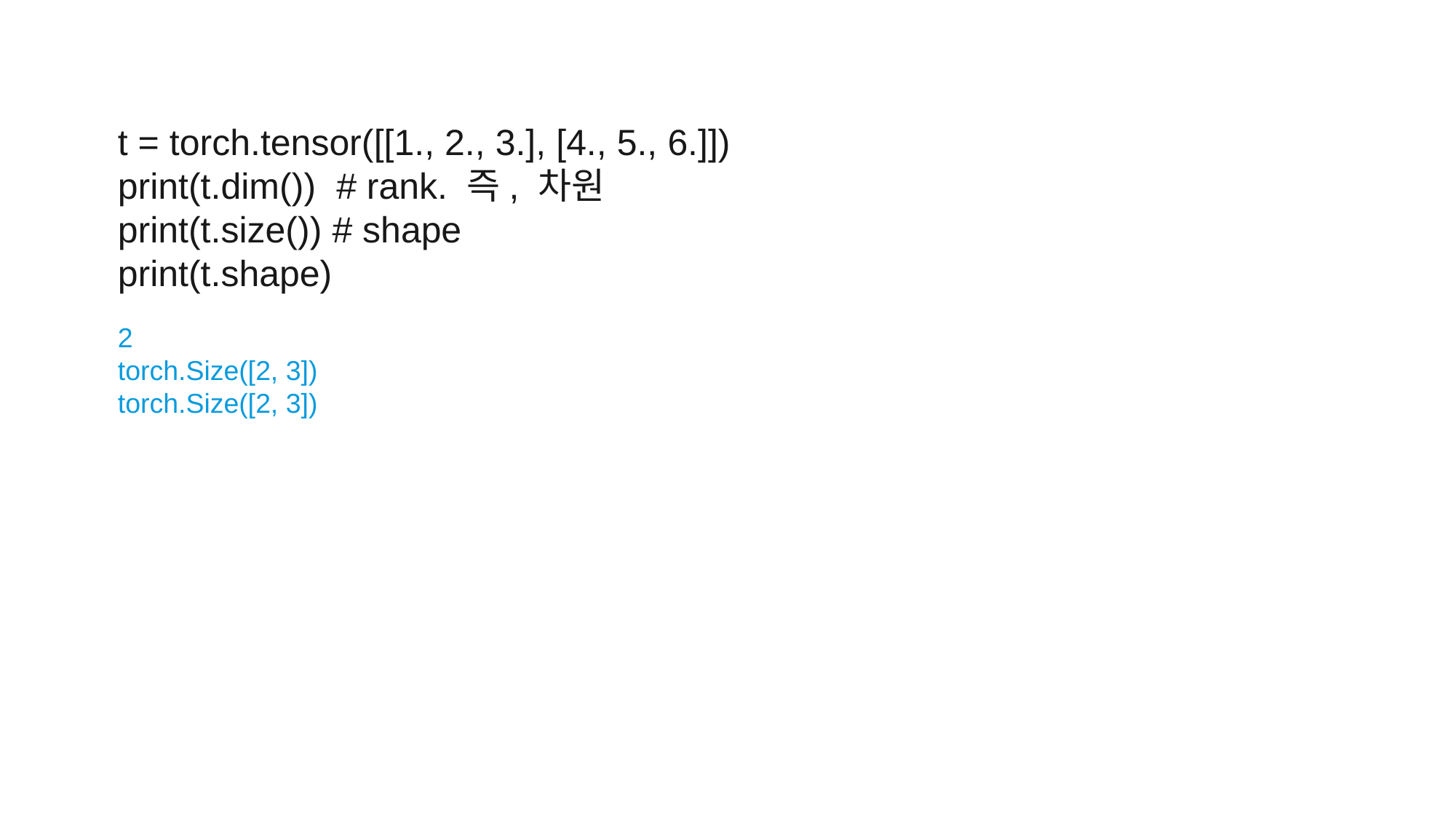

t = torch.tensor([[1., 2., 3.], [4., 5., 6.]])
print(t.dim())  # rank. 즉, 차원
print(t.size()) # shape
print(t.shape)
2
torch.Size([2, 3])
torch.Size([2, 3])